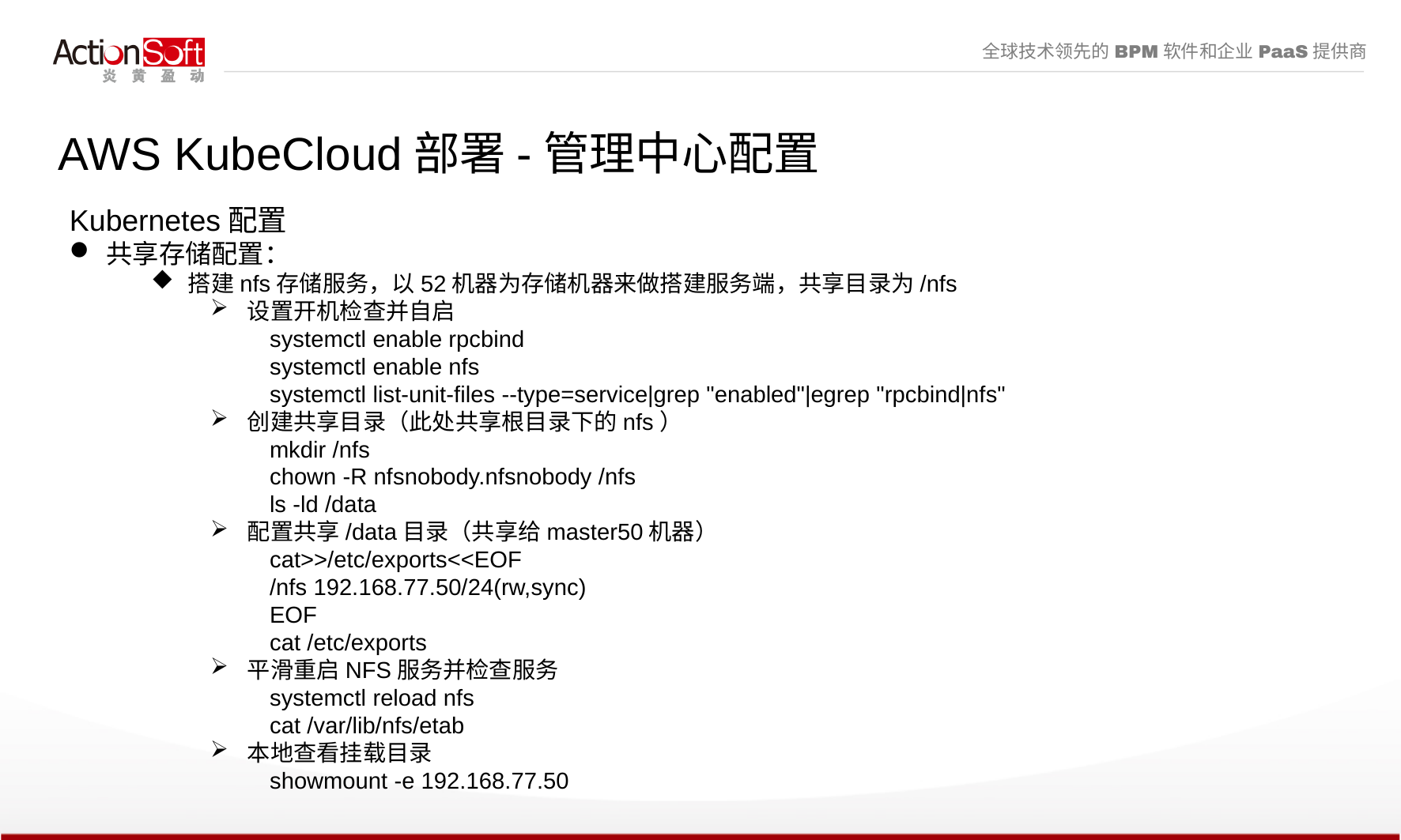

# AWS KubeCloud部署-管理中心配置
Kubernetes配置
共享存储配置：
搭建nfs存储服务，以52机器为存储机器来做搭建服务端，共享目录为/nfs
设置开机检查并自启
systemctl enable rpcbind
systemctl enable nfs
systemctl list-unit-files --type=service|grep "enabled"|egrep "rpcbind|nfs"
创建共享目录（此处共享根目录下的nfs）
mkdir /nfs
chown -R nfsnobody.nfsnobody /nfs
ls -ld /data
配置共享/data目录（共享给master50机器）
cat>>/etc/exports<<EOF
/nfs 192.168.77.50/24(rw,sync)
EOF
cat /etc/exports
平滑重启NFS服务并检查服务
systemctl reload nfs
cat /var/lib/nfs/etab
本地查看挂载目录
showmount -e 192.168.77.50
19